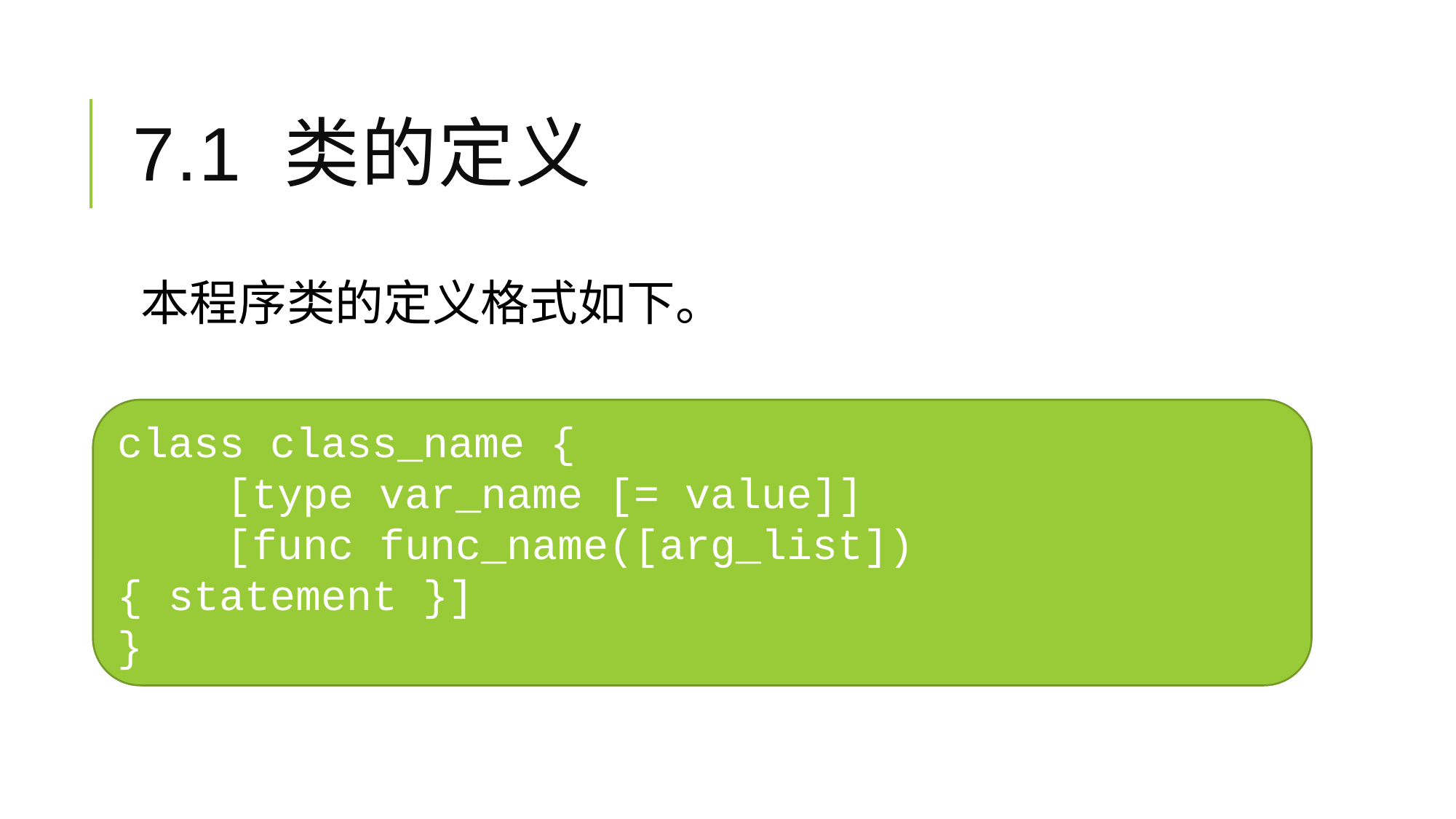

# 7.1 类的定义
本程序类的定义格式如下。

class class_name {
	[type var_name [= value]]
	[func func_name([arg_list]) { statement }]
}